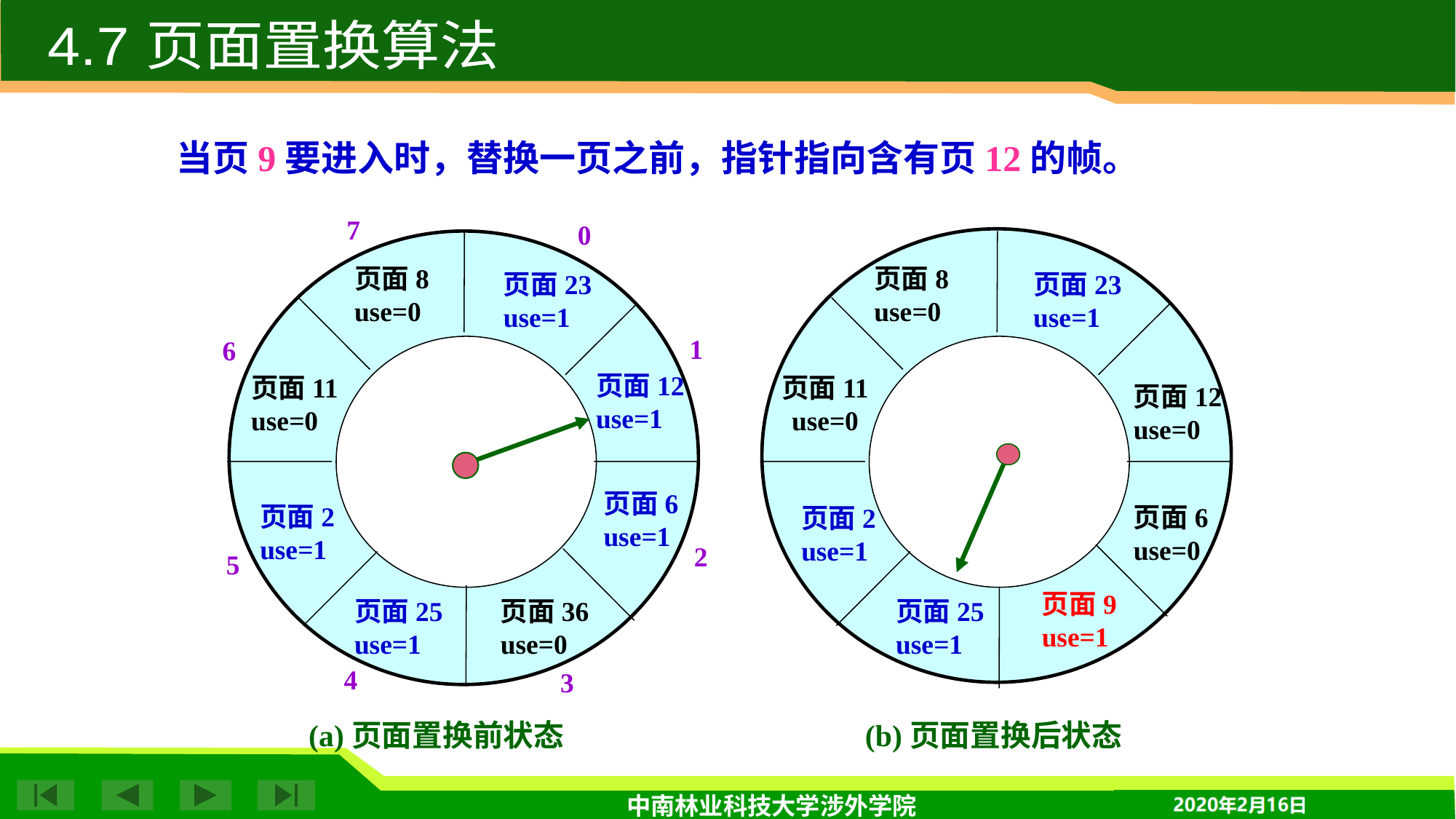

4.7 页面置换算法
当页9要进入时，替换一页之前，指针指向含有页12的帧。
7
0

页面8
use=0
页面8
use=0
页面23
use=1
页面23
use=1

1
6

页面12
use=1
页面11
use=0
页面11
use=0
页面12
use=0

页面6
use=1
页面2
use=1
页面6
use=0
页面2
use=1
2

5

页面9
use=1

页面25
use=1
页面25
use=1
页面36
use=0

4
3
(a)页面置换前状态
(b)页面置换后状态